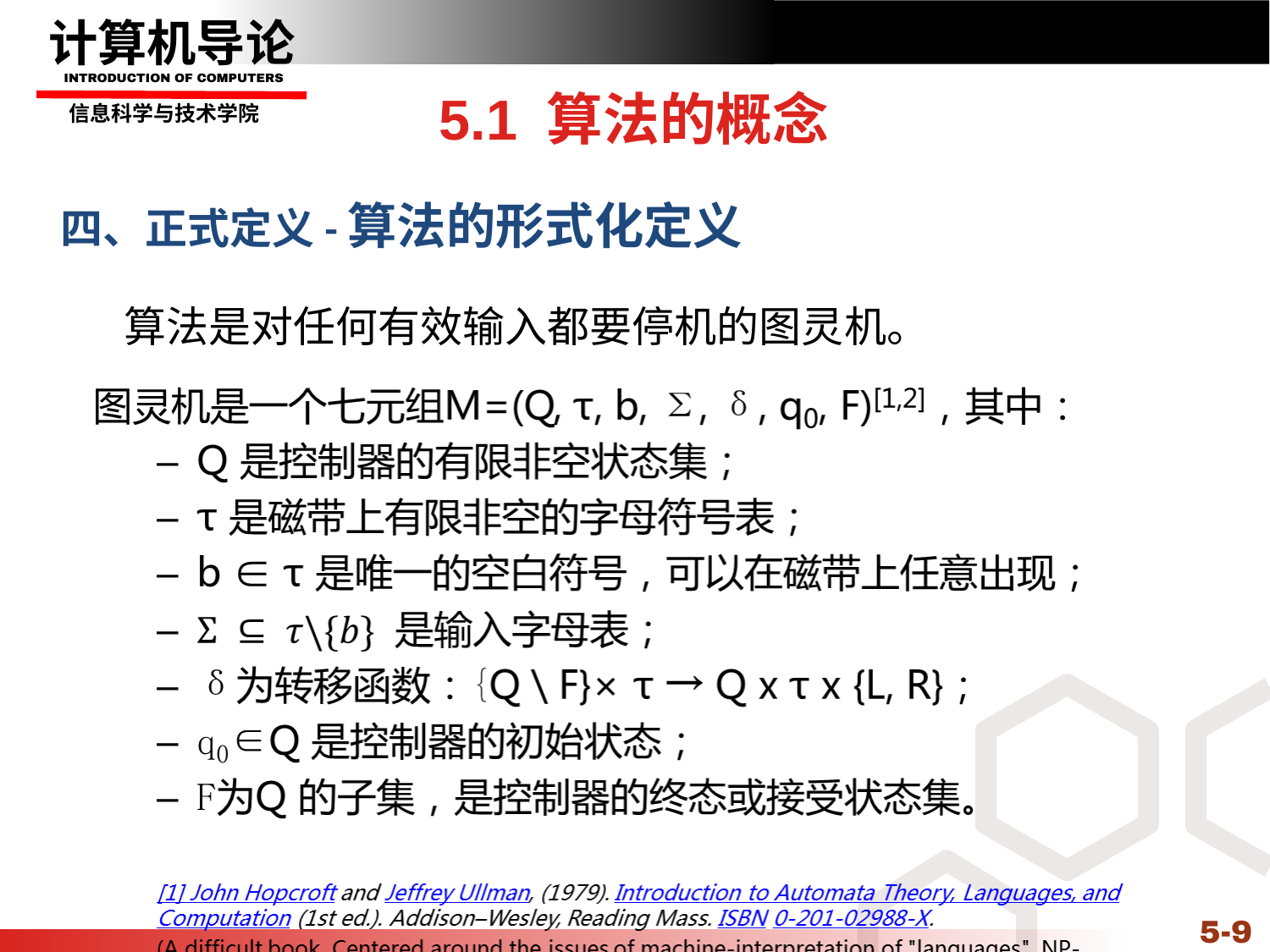

# 5.1 算法的概念
四、正式定义-算法的形式化定义
算法是对任何有效输入都要停机的图灵机。

5-9